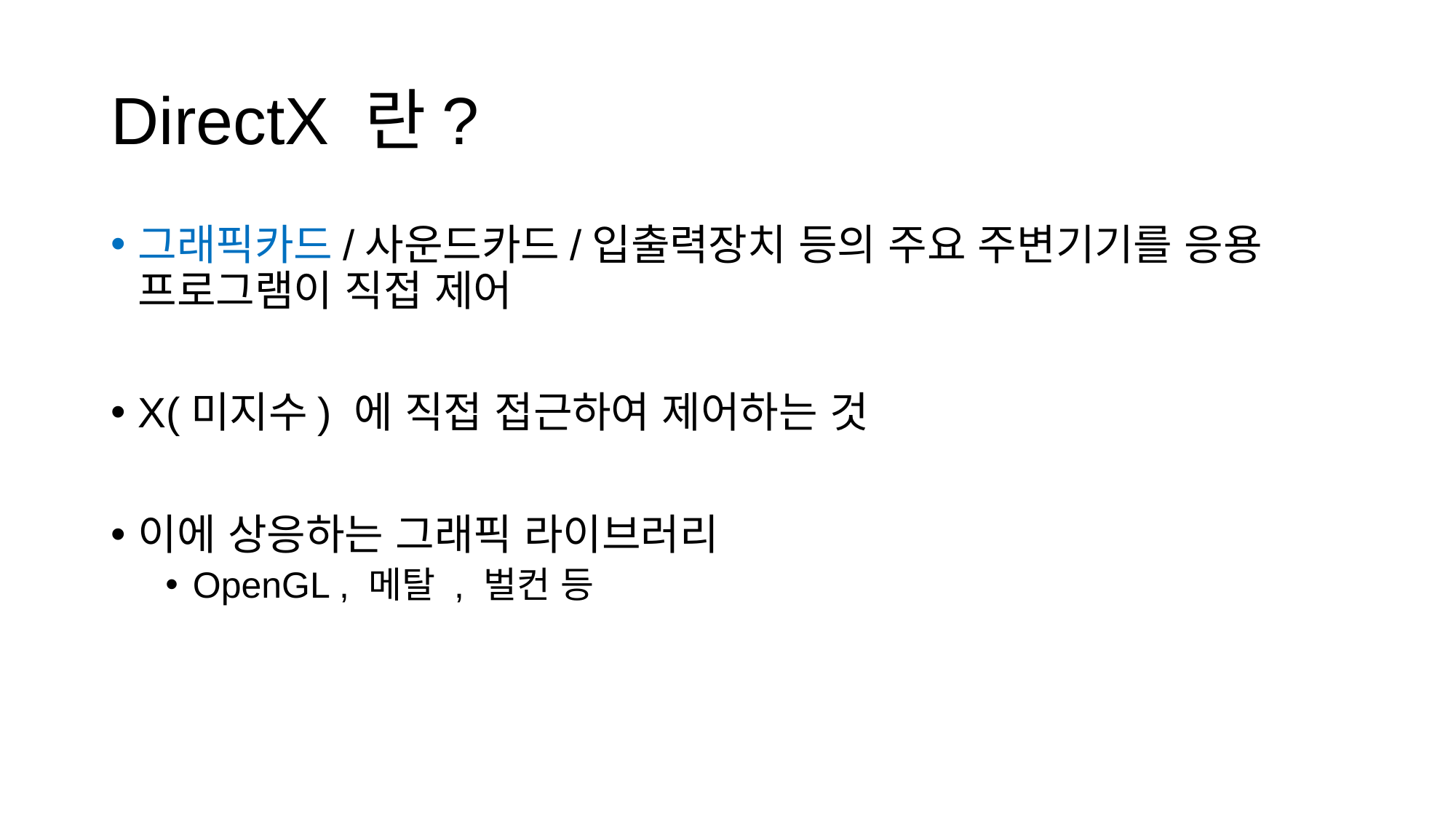

# DirectX 란?
그래픽카드/사운드카드/입출력장치 등의 주요 주변기기를 응용 프로그램이 직접 제어

X(미지수) 에 직접 접근하여 제어하는 것

이에 상응하는 그래픽 라이브러리
OpenGL , 메탈 , 벌컨 등